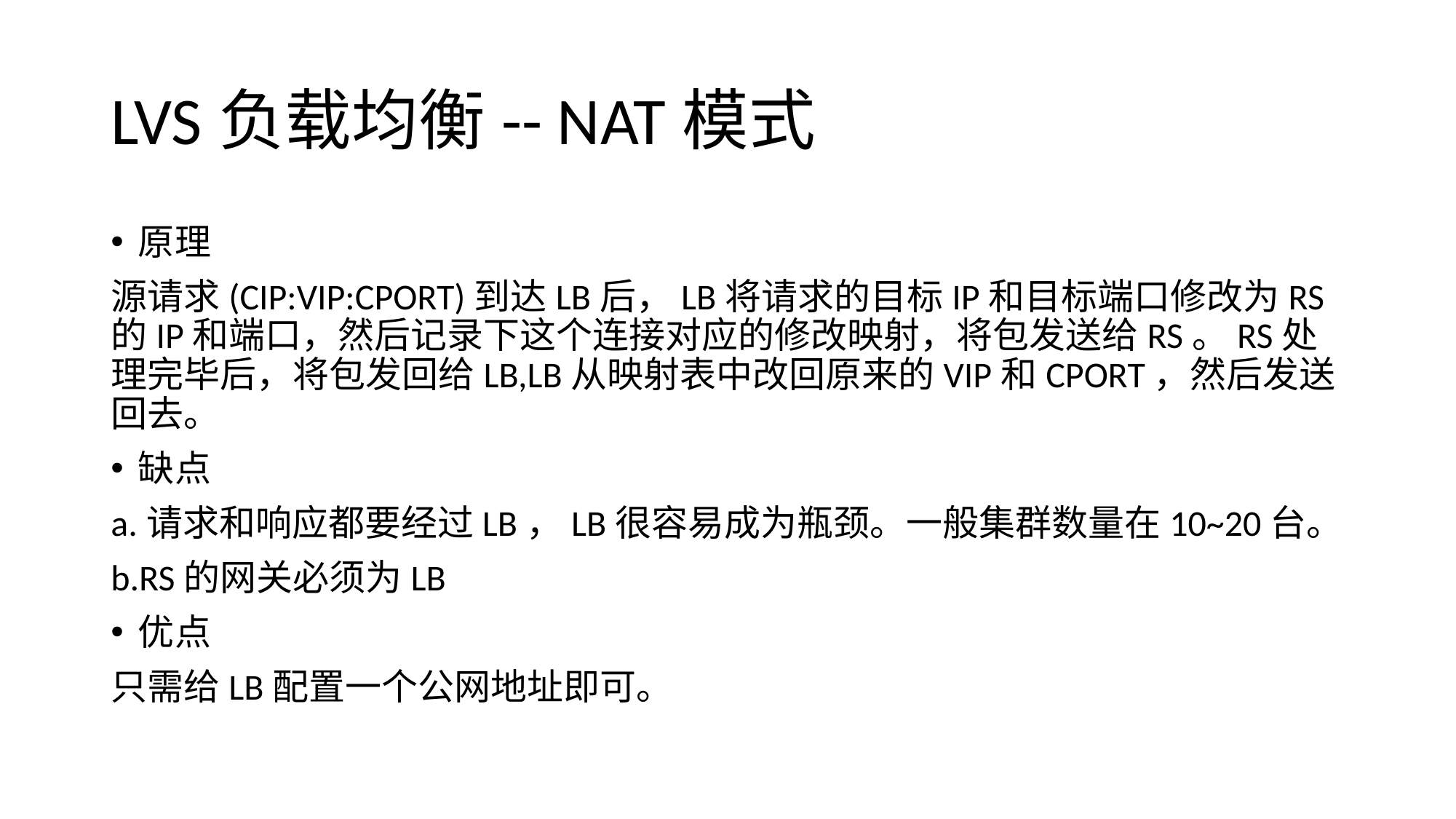

# LVS负载均衡-- NAT模式
原理
源请求(CIP:VIP:CPORT)到达LB后，LB将请求的目标IP和目标端口修改为RS的IP和端口，然后记录下这个连接对应的修改映射，将包发送给RS。RS处理完毕后，将包发回给LB,LB从映射表中改回原来的VIP和CPORT，然后发送回去。
缺点
a.请求和响应都要经过LB，LB很容易成为瓶颈。一般集群数量在10~20台。
b.RS的网关必须为LB
优点
只需给LB配置一个公网地址即可。